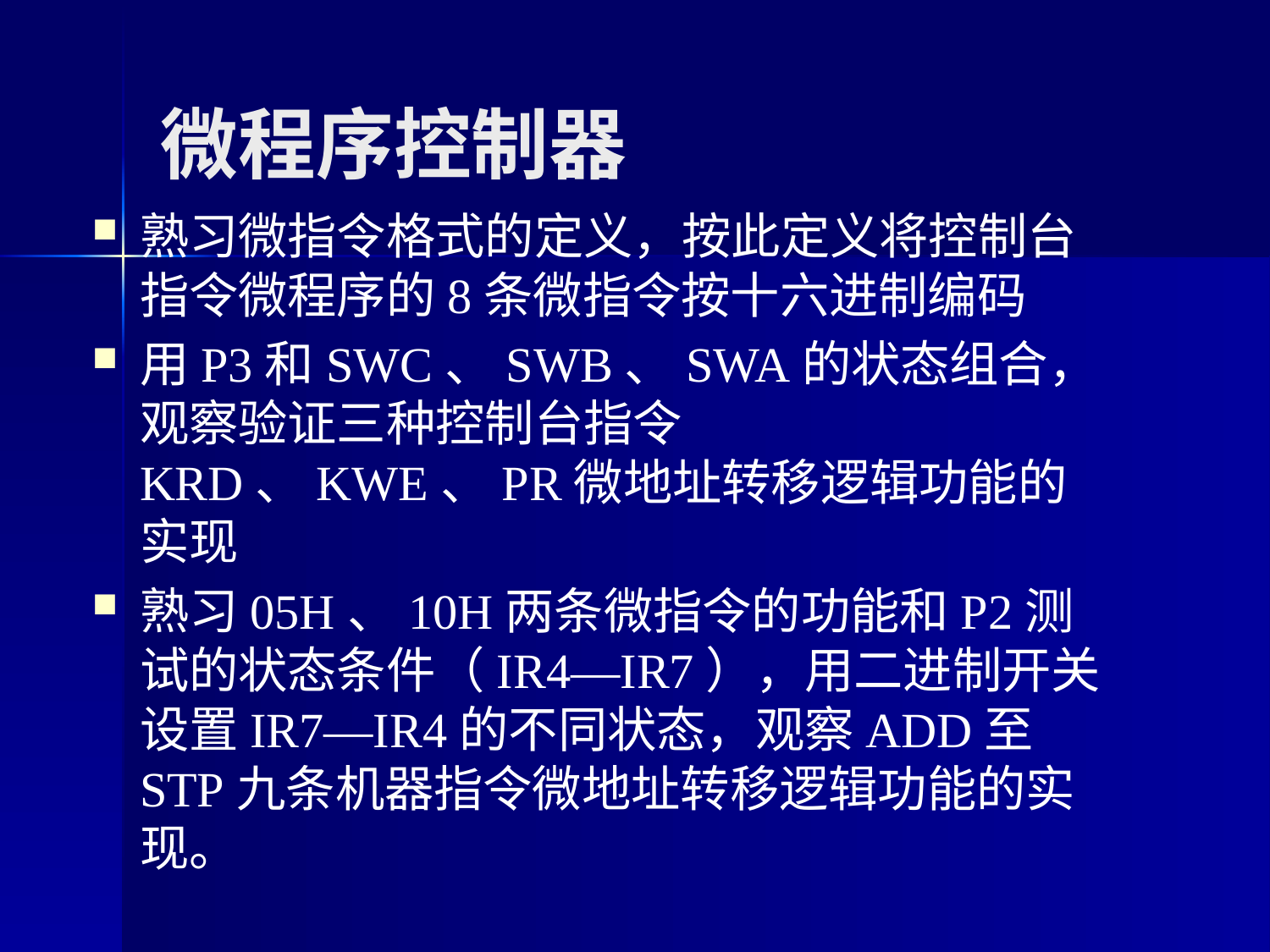

# 微程序控制器
熟习微指令格式的定义，按此定义将控制台指令微程序的8条微指令按十六进制编码
用P3和SWC、SWB、SWA的状态组合，观察验证三种控制台指令KRD、KWE、PR微地址转移逻辑功能的实现
熟习05H、10H两条微指令的功能和P2测试的状态条件（IR4—IR7），用二进制开关设置IR7—IR4的不同状态，观察ADD至STP九条机器指令微地址转移逻辑功能的实现。